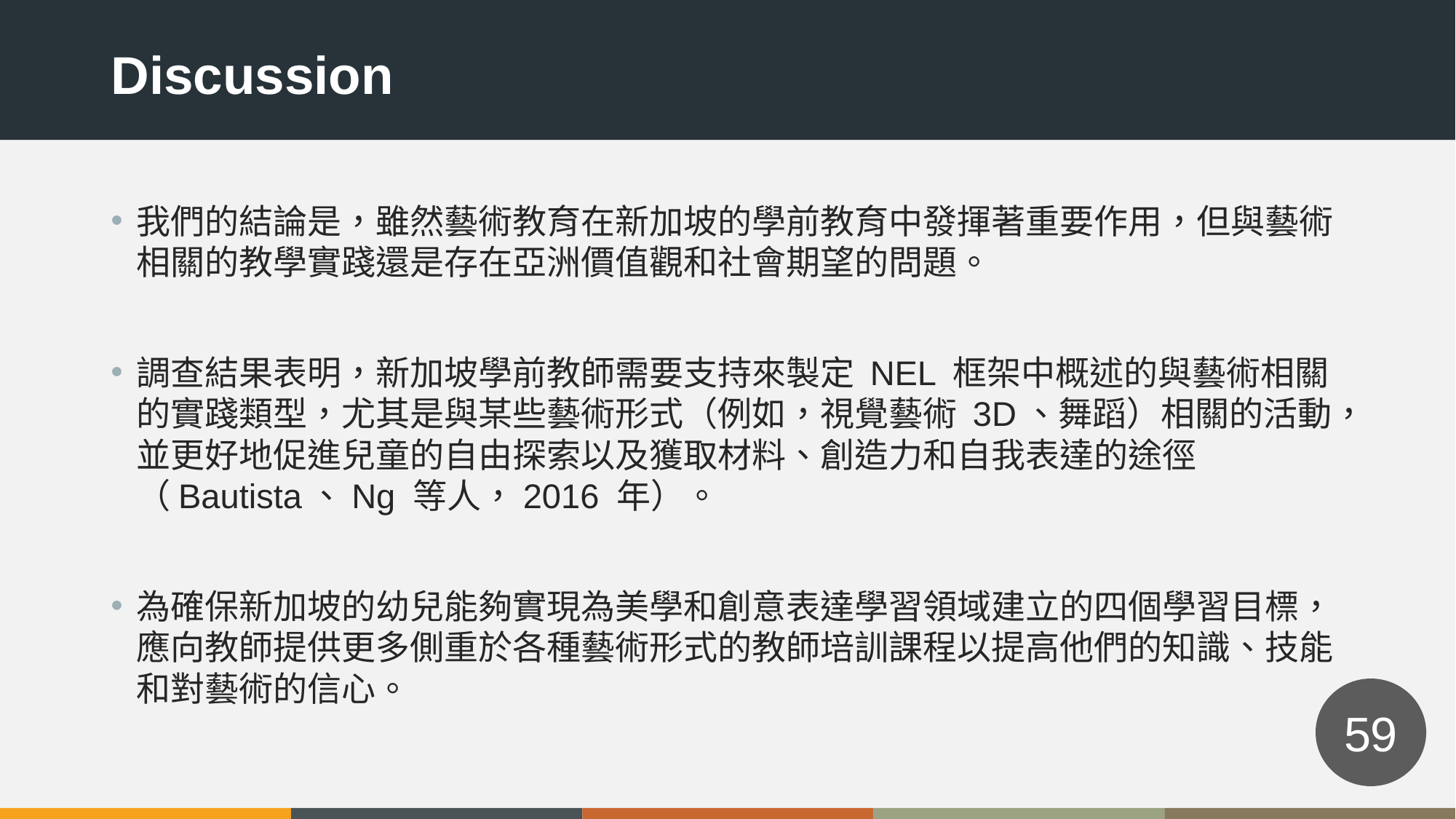

Discussion
我們的結論是，雖然藝術教育在新加坡的學前教育中發揮著重要作用，但與藝術相關的教學實踐還是存在亞洲價值觀和社會期望的問題。

調查結果表明，新加坡學前教師需要支持來製定 NEL 框架中概述的與藝術相關的實踐類型，尤其是與某些藝術形式（例如，視覺藝術 3D、舞蹈）相關的活動，並更好地促進兒童的自由探索以及獲取材料、創造力和自我表達的途徑（Bautista、Ng 等人，2016 年）。

為確保新加坡的幼兒能夠實現為美學和創意表達學習領域建立的四個學習目標，應向教師提供更多側重於各種藝術形式的教師培訓課程以提高他們的知識、技能和對藝術的信心。
59